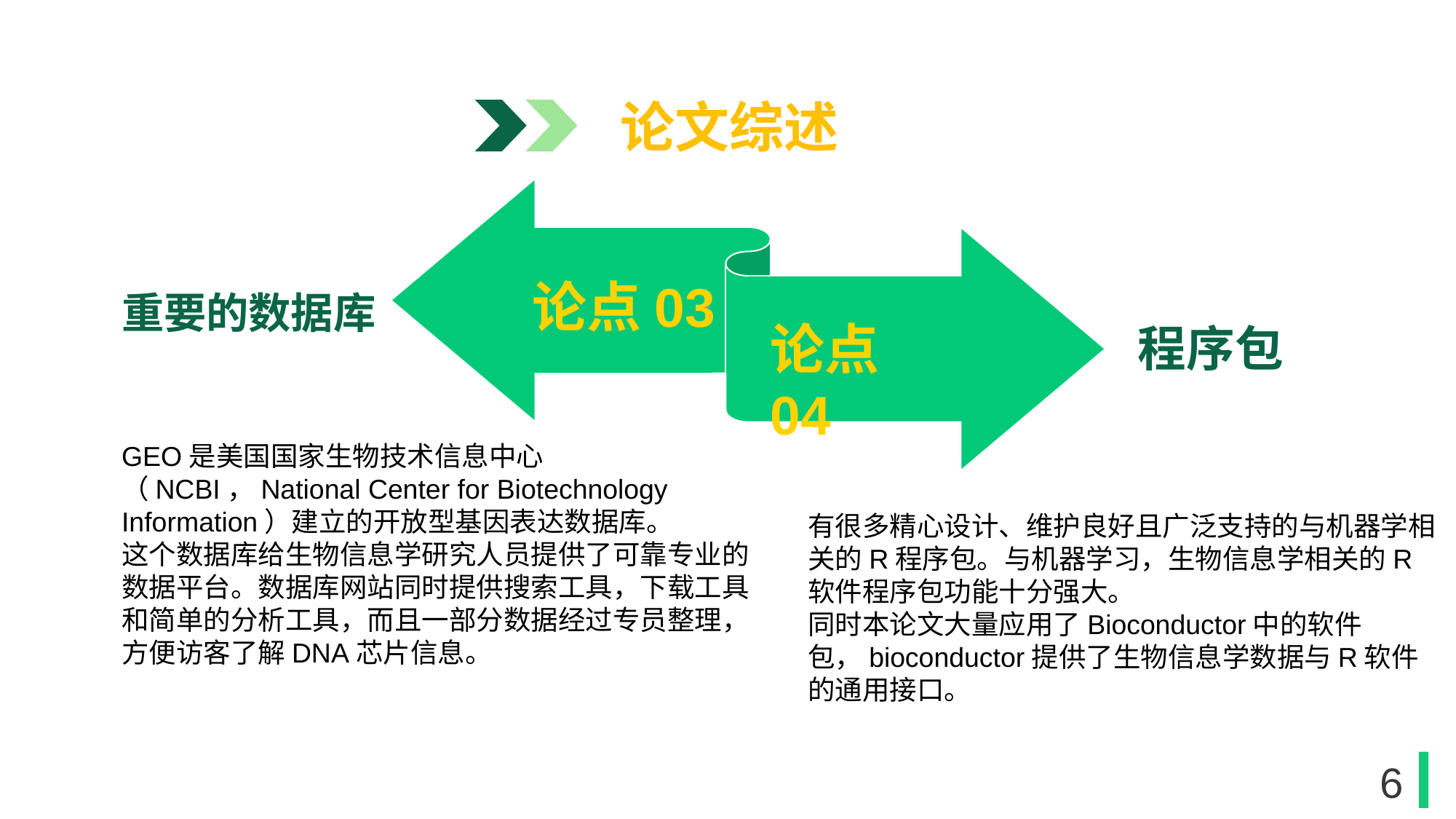

论文综述

论点03
论点04
重要的数据库

GEO是美国国家生物技术信息中心（NCBI，National Center for Biotechnology Information）建立的开放型基因表达数据库。
这个数据库给生物信息学研究人员提供了可靠专业的数据平台。数据库网站同时提供搜索工具，下载工具和简单的分析工具，而且一部分数据经过专员整理，方便访客了解DNA芯片信息。
程序包

有很多精心设计、维护良好且广泛支持的与机器学相关的R程序包。与机器学习，生物信息学相关的R软件程序包功能十分强大。
同时本论文大量应用了Bioconductor中的软件包，bioconductor提供了生物信息学数据与R软件的通用接口。
6